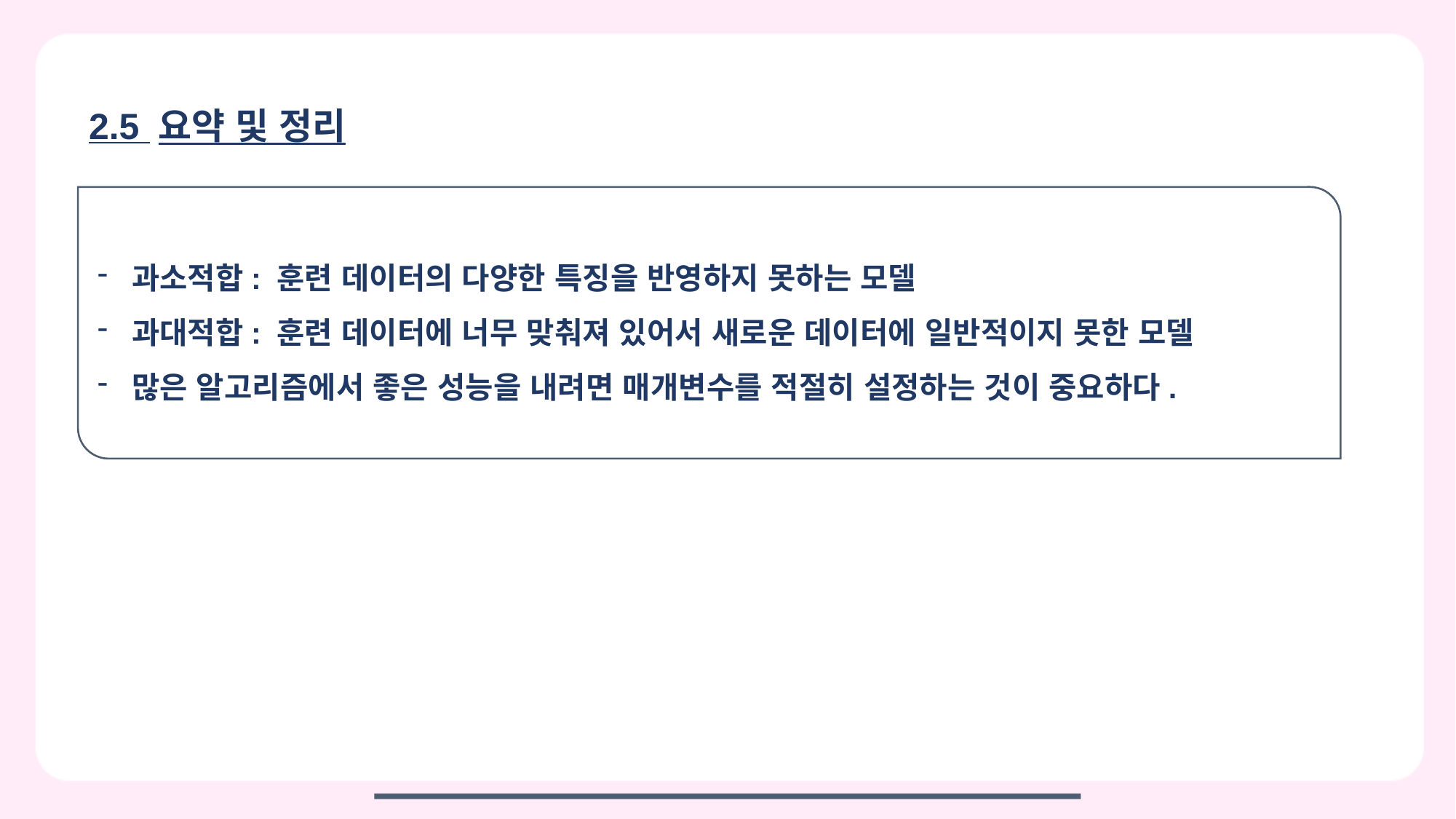

2.5 요약 및 정리
과소적합: 훈련 데이터의 다양한 특징을 반영하지 못하는 모델
과대적합: 훈련 데이터에 너무 맞춰져 있어서 새로운 데이터에 일반적이지 못한 모델
많은 알고리즘에서 좋은 성능을 내려면 매개변수를 적절히 설정하는 것이 중요하다.